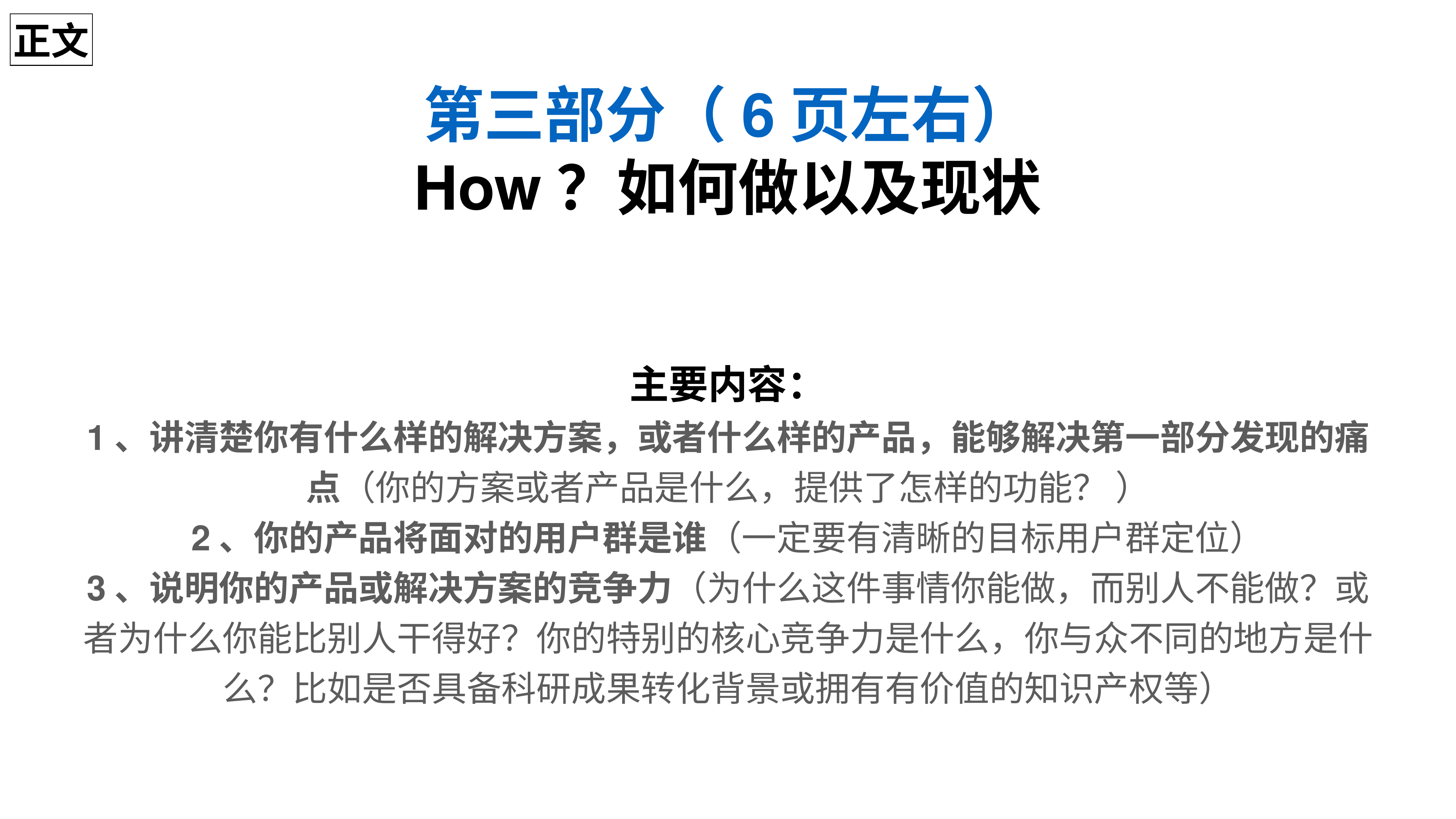

正文
第三部分（6页左右）
How？如何做以及现状
主要内容：
1、讲清楚你有什么样的解决方案，或者什么样的产品，能够解决第一部分发现的痛点（你的方案或者产品是什么，提供了怎样的功能？ ）
2、你的产品将面对的用户群是谁（一定要有清晰的目标用户群定位）
3、说明你的产品或解决方案的竞争力（为什么这件事情你能做，而别人不能做？或者为什么你能比别人干得好？你的特别的核心竞争力是什么，你与众不同的地方是什么？比如是否具备科研成果转化背景或拥有有价值的知识产权等）